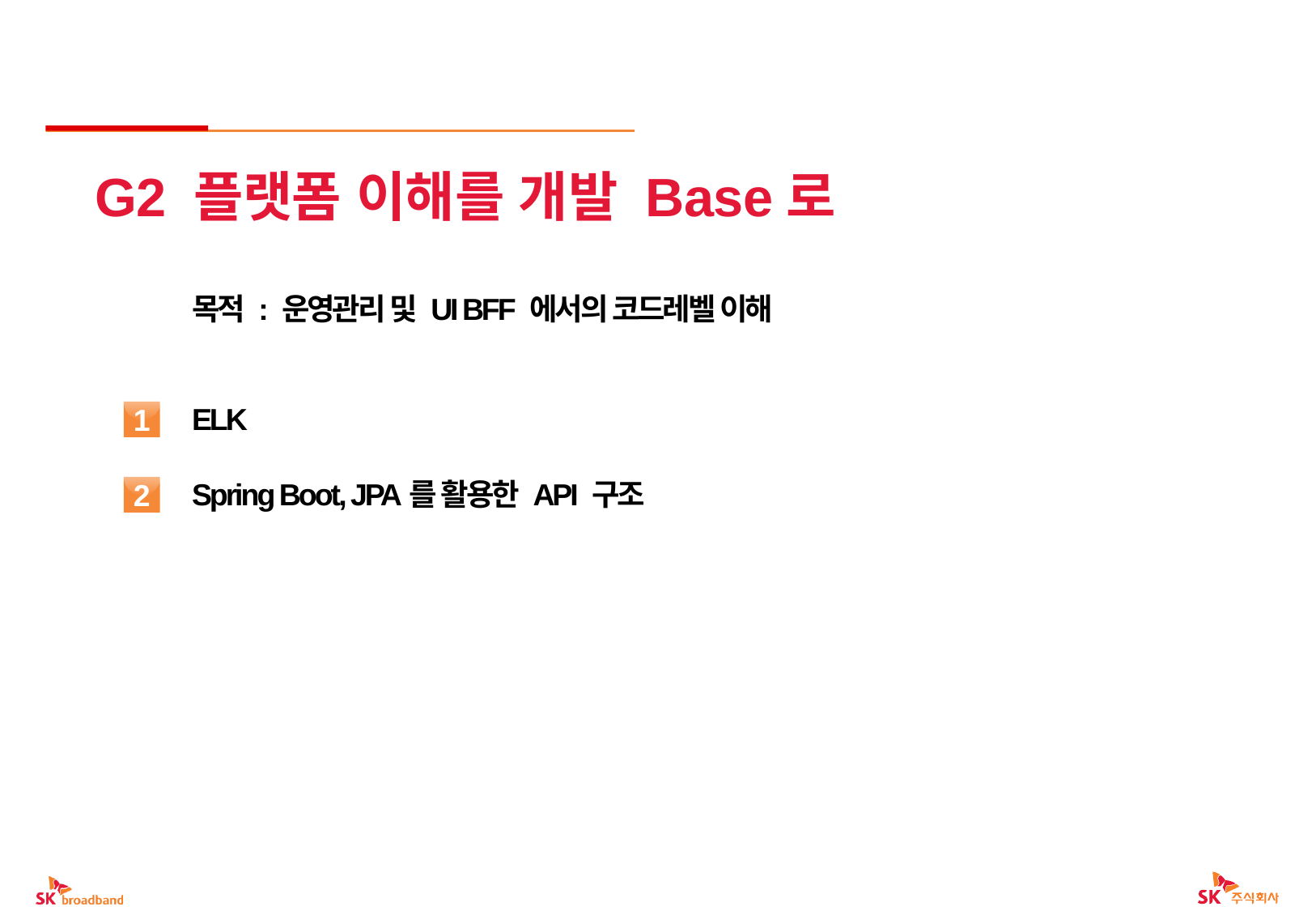

G2 플랫폼 이해를 개발 Base로

1
목적 : 운영관리 및 UI BFF 에서의 코드레벨 이해

1
ELK

2
Spring Boot, JPA를 활용한 API 구조